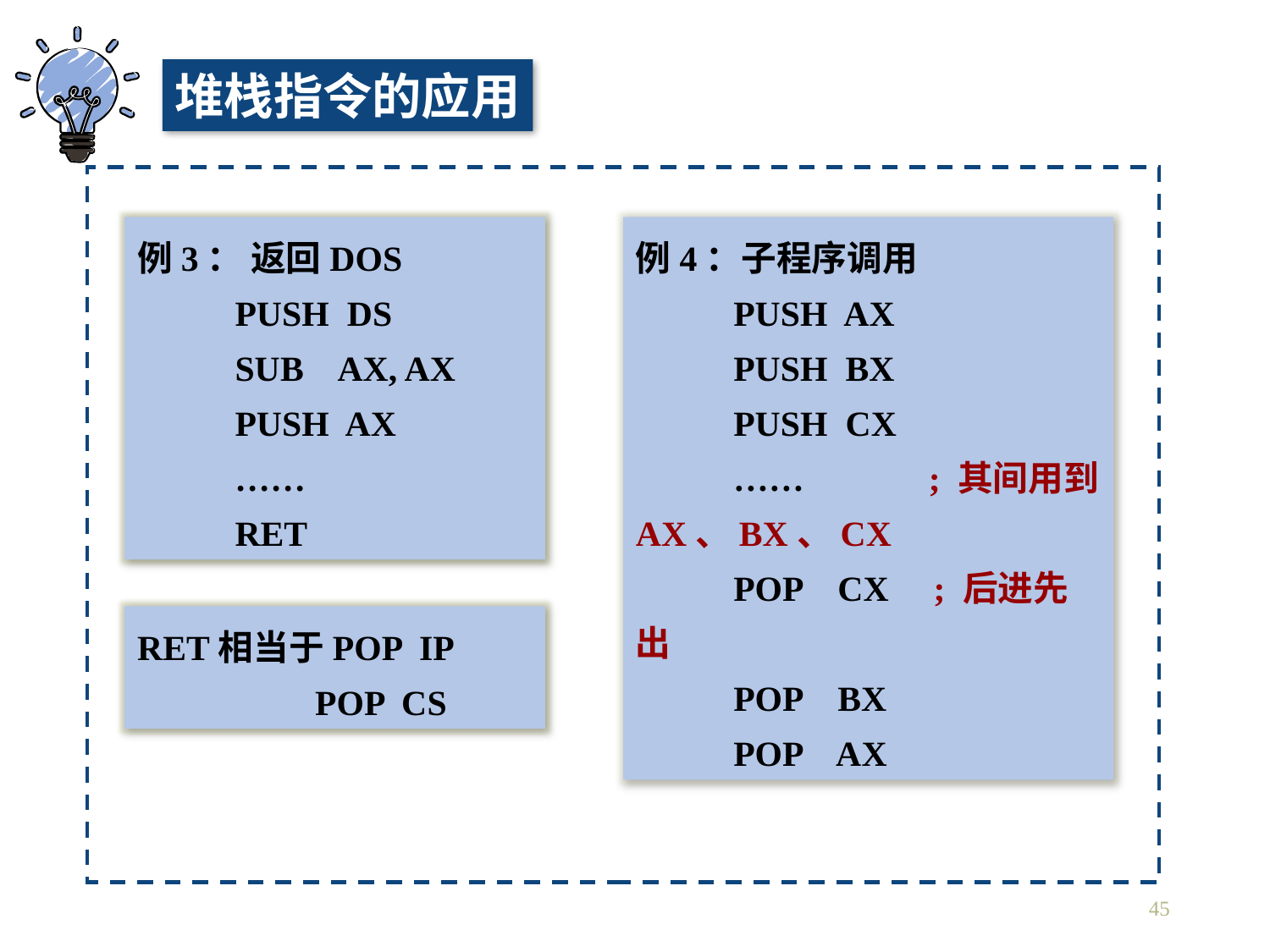

堆栈指令的应用

例3： 返回DOS
           PUSH  DS
           SUB    AX, AX
           PUSH  AX
           ……
           RET
例4：子程序调用
           PUSH  AX
           PUSH  BX
           PUSH  CX
           ……              ; 其间用到AX、BX、CX
           POP    CX     ; 后进先出
           POP    BX
           POP    AX
RET相当于POP  IP
                    POP  CS
45